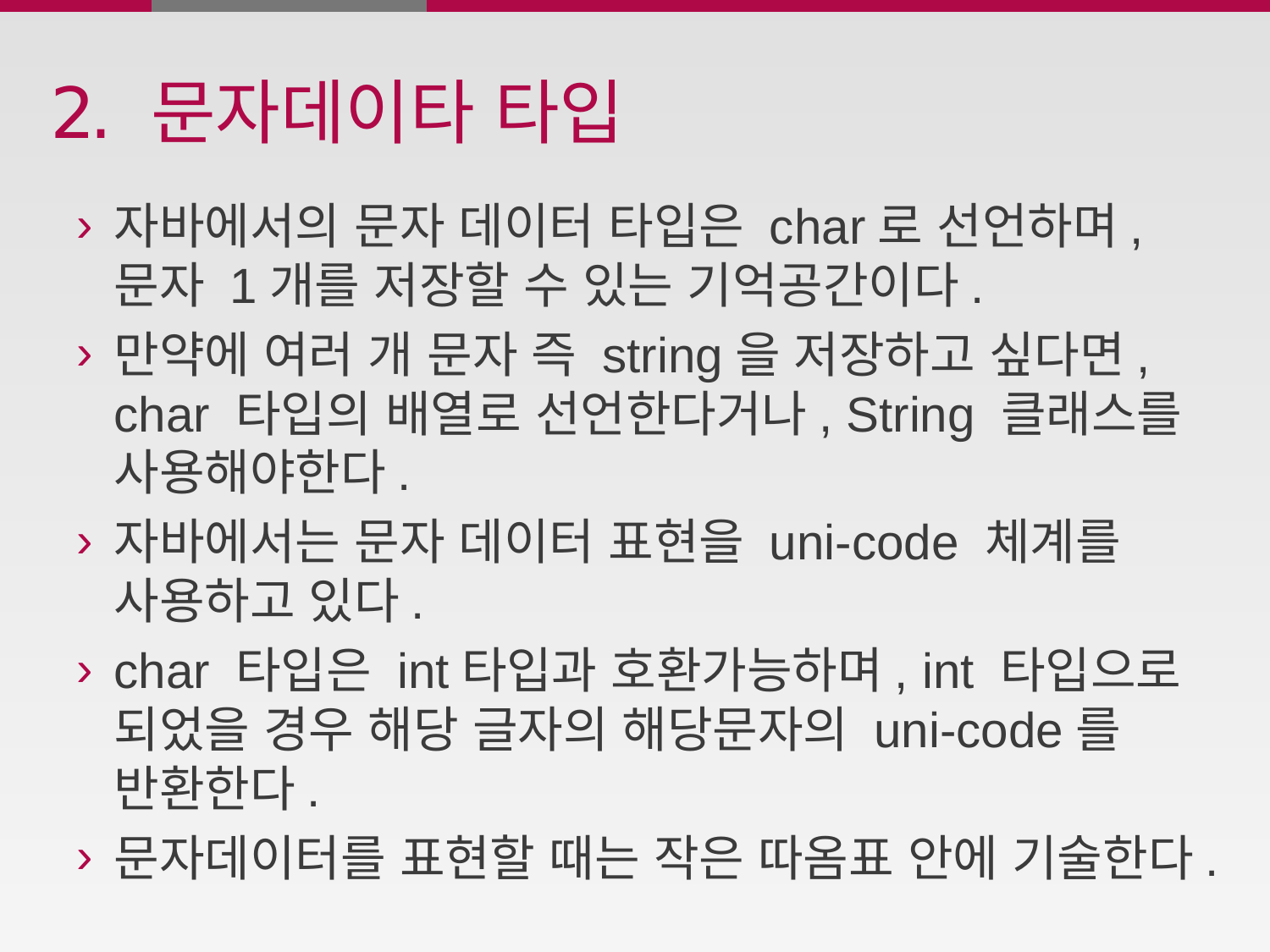

# 2. 문자데이타 타입
자바에서의 문자 데이터 타입은 char로 선언하며, 문자 1개를 저장할 수 있는 기억공간이다.
만약에 여러 개 문자 즉 string을 저장하고 싶다면, char 타입의 배열로 선언한다거나, String 클래스를 사용해야한다.
자바에서는 문자 데이터 표현을 uni-code 체계를 사용하고 있다.
char 타입은 int타입과 호환가능하며, int 타입으로 되었을 경우 해당 글자의 해당문자의 uni-code를 반환한다.
문자데이터를 표현할 때는 작은 따옴표 안에 기술한다.